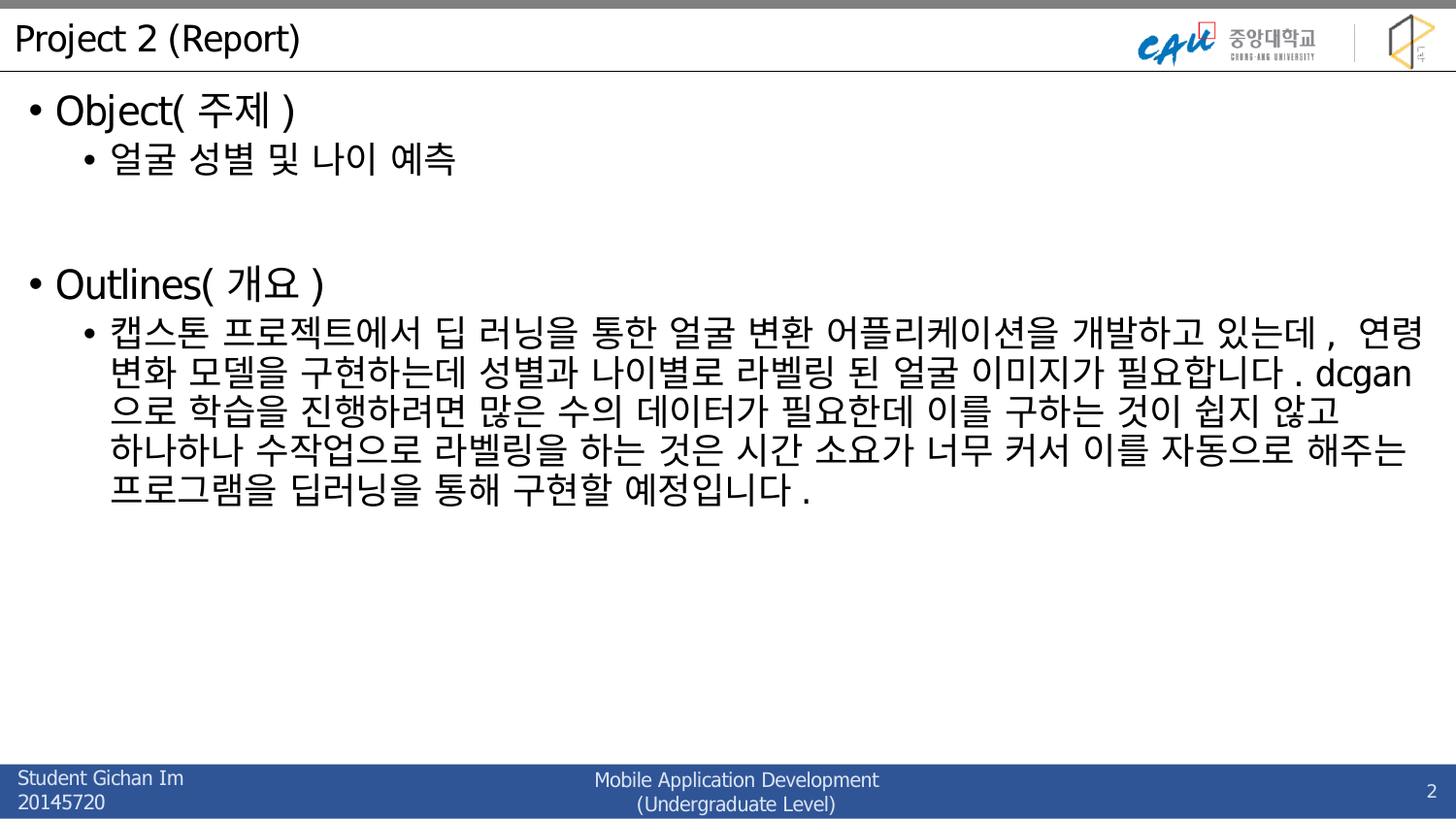

# Project 2 (Report)
Object(주제)
얼굴 성별 및 나이 예측

Outlines(개요)
캡스톤 프로젝트에서 딥 러닝을 통한 얼굴 변환 어플리케이션을 개발하고 있는데, 연령 변화 모델을 구현하는데 성별과 나이별로 라벨링 된 얼굴 이미지가 필요합니다. dcgan으로 학습을 진행하려면 많은 수의 데이터가 필요한데 이를 구하는 것이 쉽지 않고 하나하나 수작업으로 라벨링을 하는 것은 시간 소요가 너무 커서 이를 자동으로 해주는 프로그램을 딥러닝을 통해 구현할 예정입니다.
2